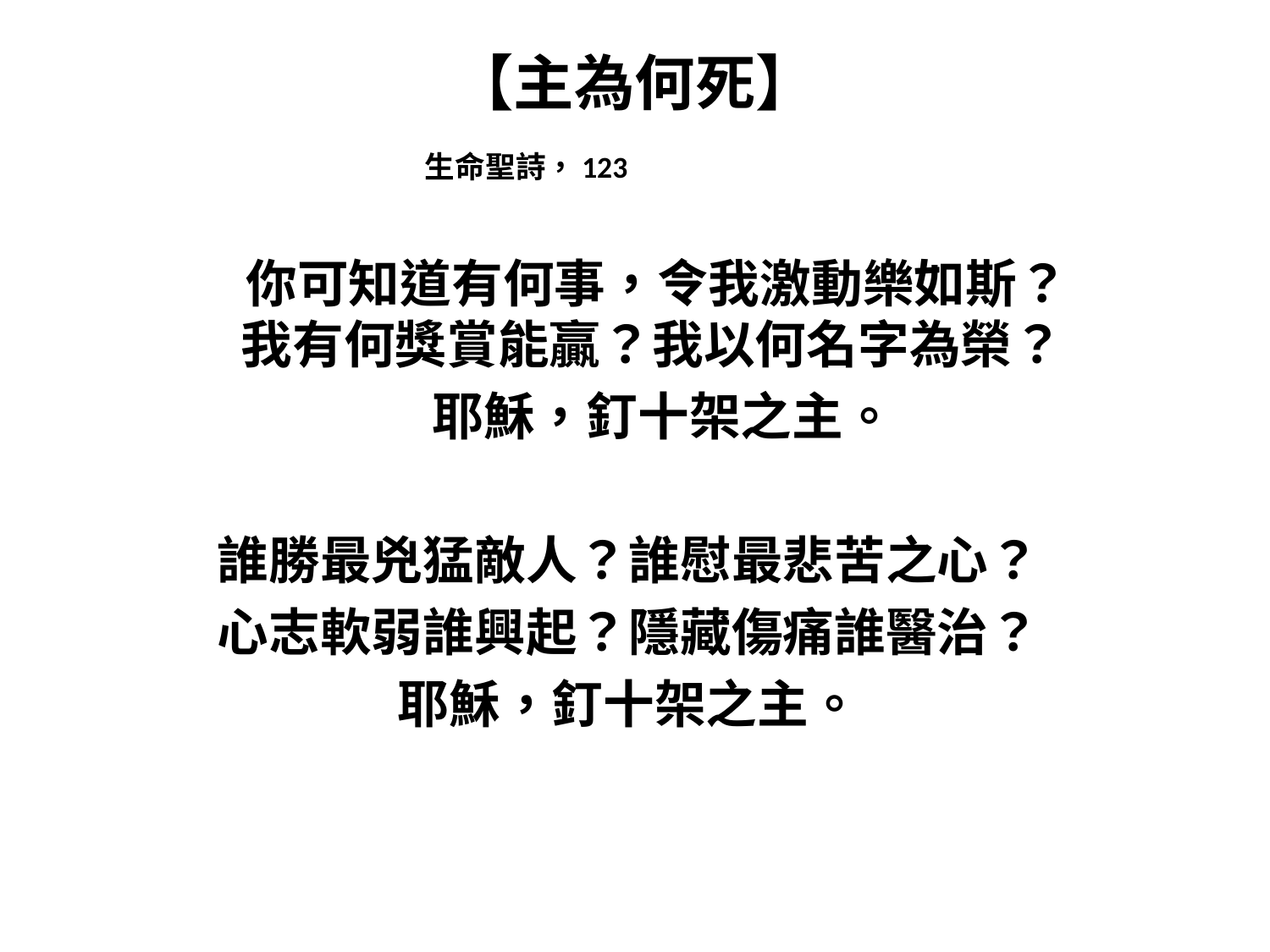

# 【主為何死】 生命聖詩，123
    你可知道有何事，令我激動樂如斯？
我有何獎賞能贏？我以何名字為榮？
     耶穌，釘十架之主。

誰勝最兇猛敵人？誰慰最悲苦之心？
心志軟弱誰興起？隱藏傷痛誰醫治？
耶穌，釘十架之主。